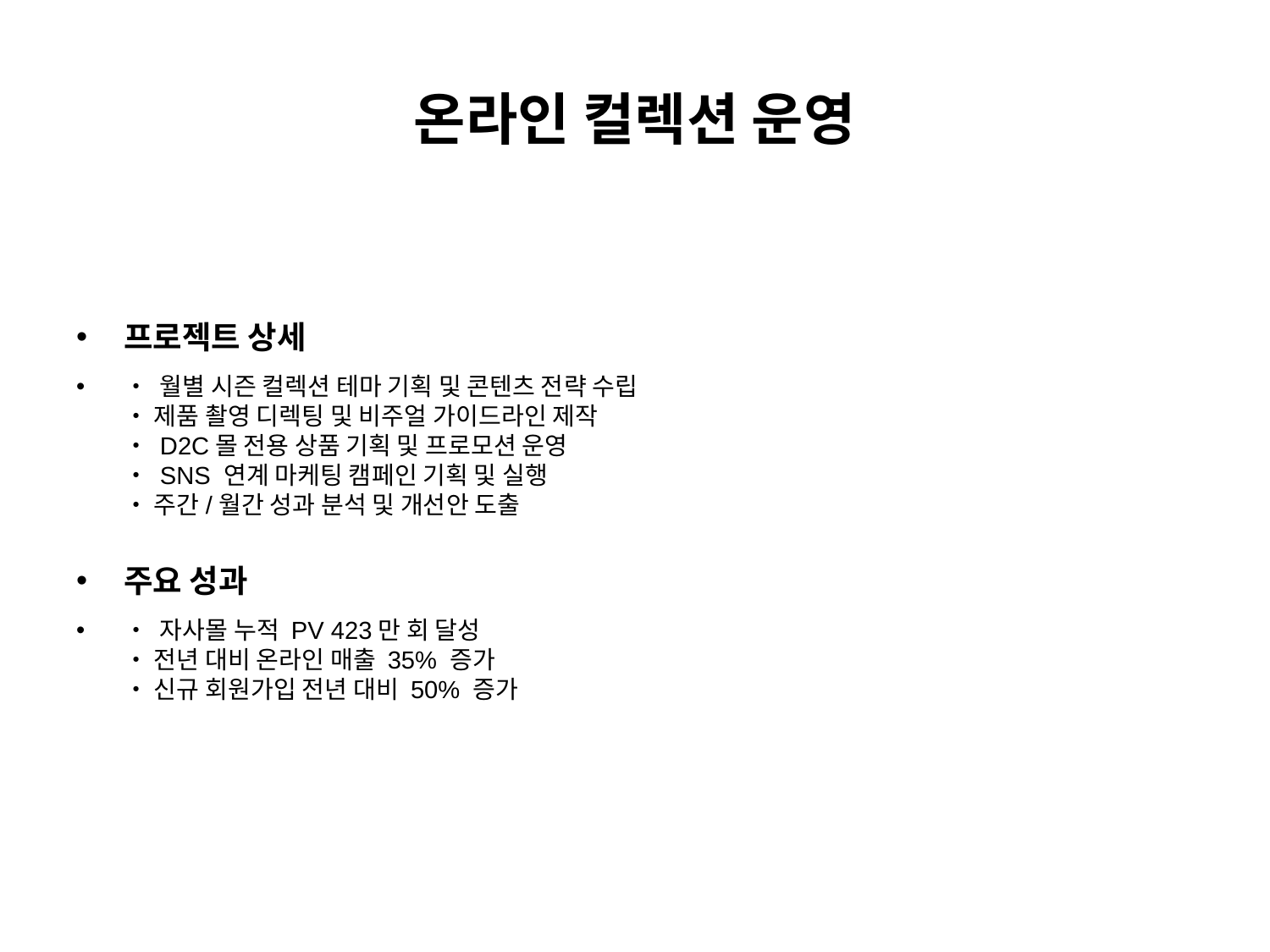

# 온라인 컬렉션 운영

프로젝트 상세
• 월별 시즌 컬렉션 테마 기획 및 콘텐츠 전략 수립
• 제품 촬영 디렉팅 및 비주얼 가이드라인 제작
• D2C몰 전용 상품 기획 및 프로모션 운영
• SNS 연계 마케팅 캠페인 기획 및 실행
• 주간/월간 성과 분석 및 개선안 도출
주요 성과
• 자사몰 누적 PV 423만 회 달성
• 전년 대비 온라인 매출 35% 증가
• 신규 회원가입 전년 대비 50% 증가